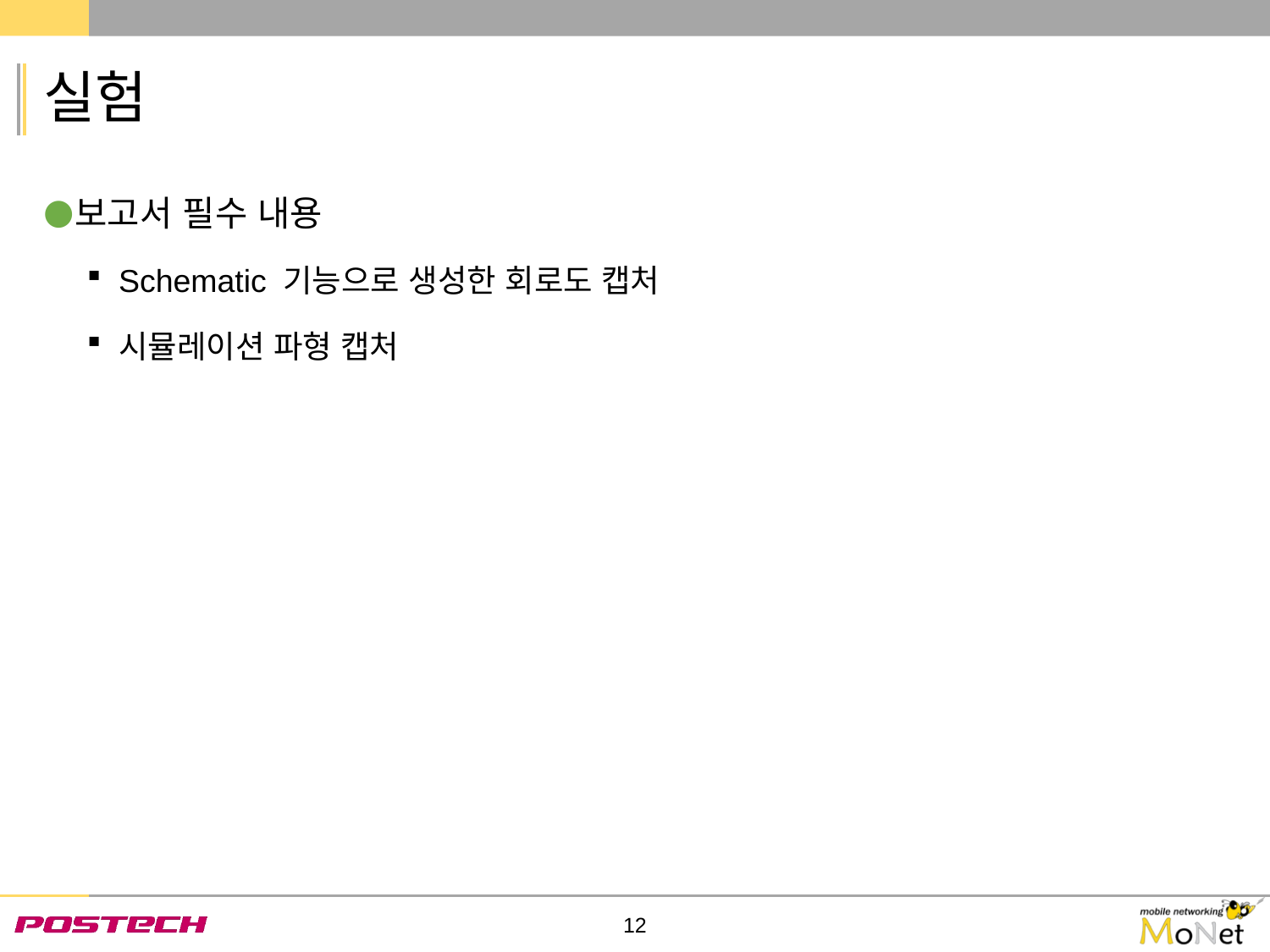

# 실험
보고서 필수 내용
Schematic 기능으로 생성한 회로도 캡처
시뮬레이션 파형 캡처